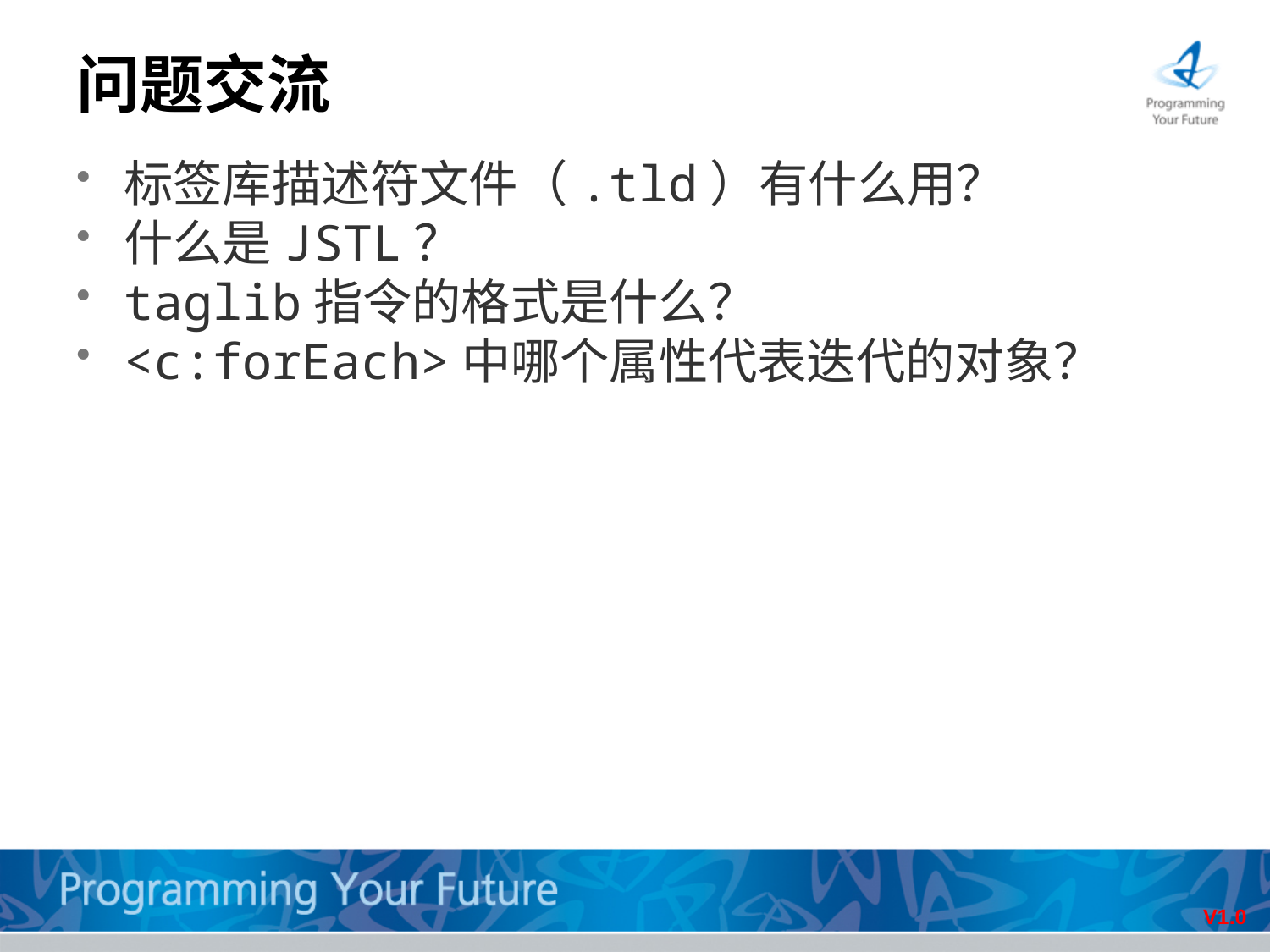

# 问题交流
标签库描述符文件（.tld）有什么用？
什么是JSTL？
taglib指令的格式是什么？
<c:forEach>中哪个属性代表迭代的对象？